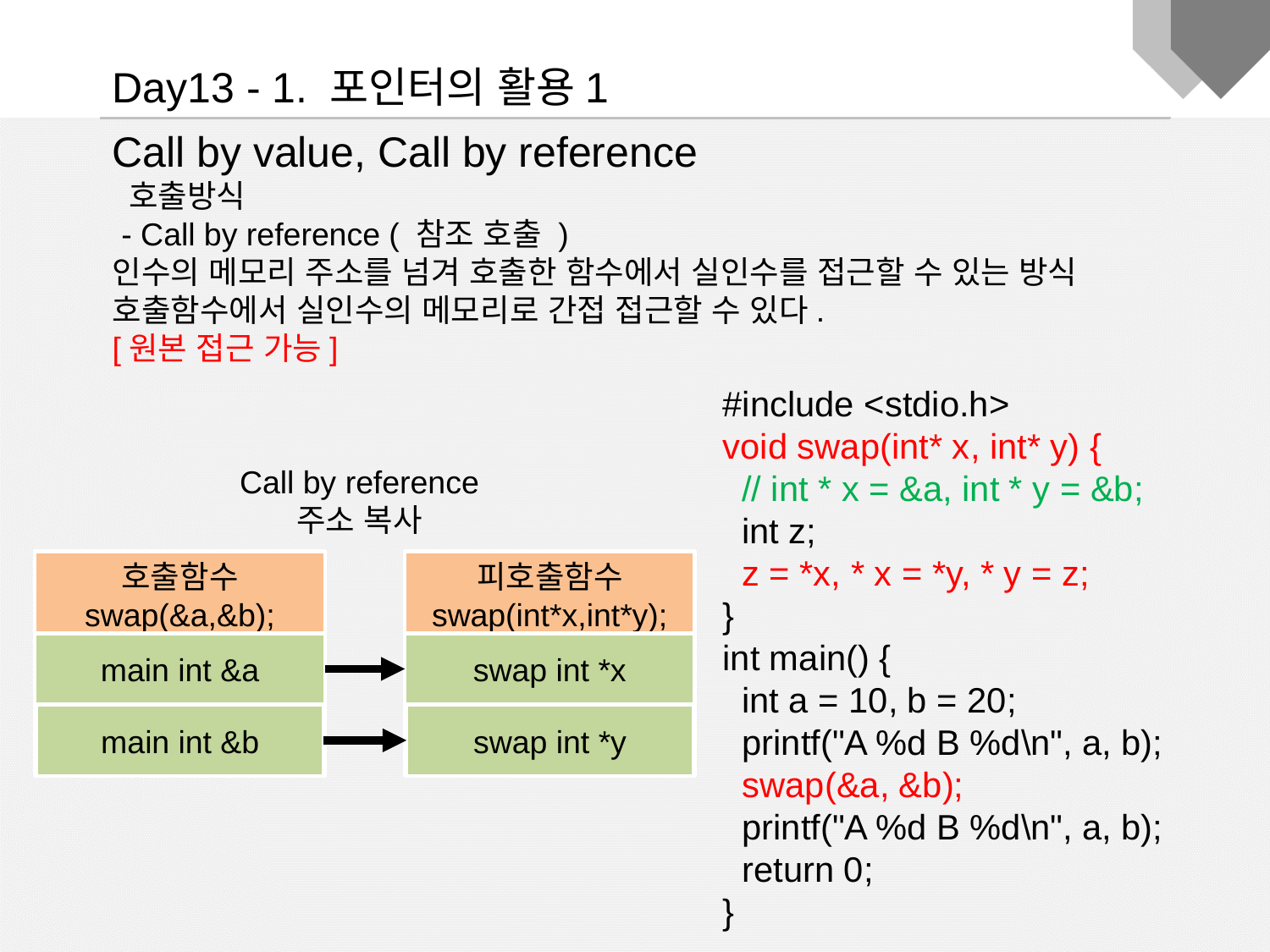

Day13 - 1. 포인터의 활용1
Call by value, Call by reference
 호출방식
 - Call by reference ( 참조 호출 )
인수의 메모리 주소를 넘겨 호출한 함수에서 실인수를 접근할 수 있는 방식
호출함수에서 실인수의 메모리로 간접 접근할 수 있다.
[원본 접근 가능]
#include <stdio.h>
void swap(int* x, int* y) {
  // int * x = &a, int * y = &b;
  int z;
  z = *x, * x = *y, * y = z;
}
int main() {
  int a = 10, b = 20;
  printf("A %d B %d\n", a, b);
  swap(&a, &b);
  printf("A %d B %d\n", a, b);
  return 0;
}
Call by reference
주소 복사
호출함수
swap(&a,&b);

피호출함수
swap(int*x,int*y);

main int &a
swap int *x
main int &b
swap int *y